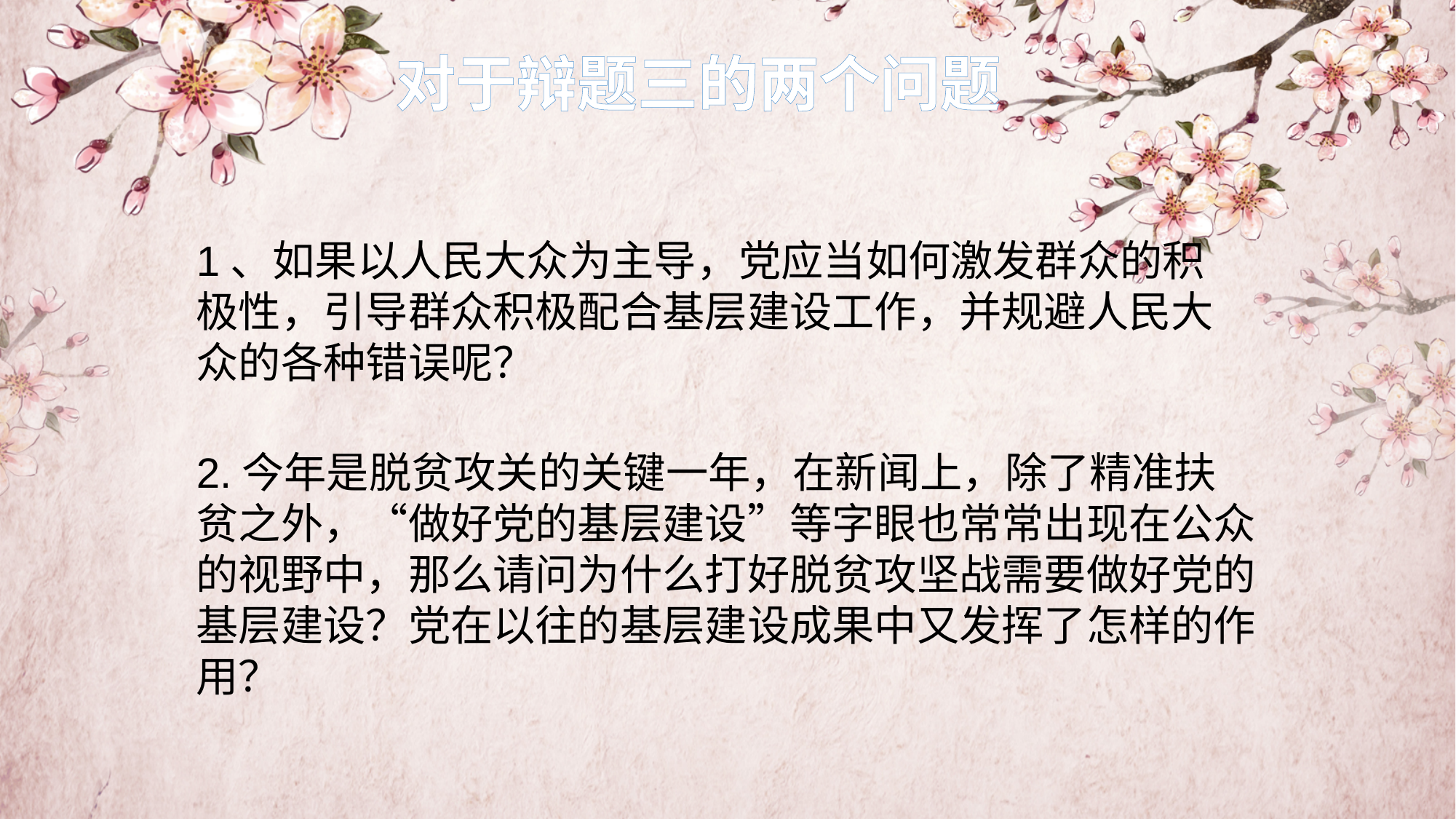

对于辩题三的两个问题
1、如果以人民大众为主导，党应当如何激发群众的积极性，引导群众积极配合基层建设工作，并规避人民大众的各种错误呢？
2.今年是脱贫攻关的关键一年，在新闻上，除了精准扶贫之外，“做好党的基层建设”等字眼也常常出现在公众的视野中，那么请问为什么打好脱贫攻坚战需要做好党的基层建设？党在以往的基层建设成果中又发挥了怎样的作用？